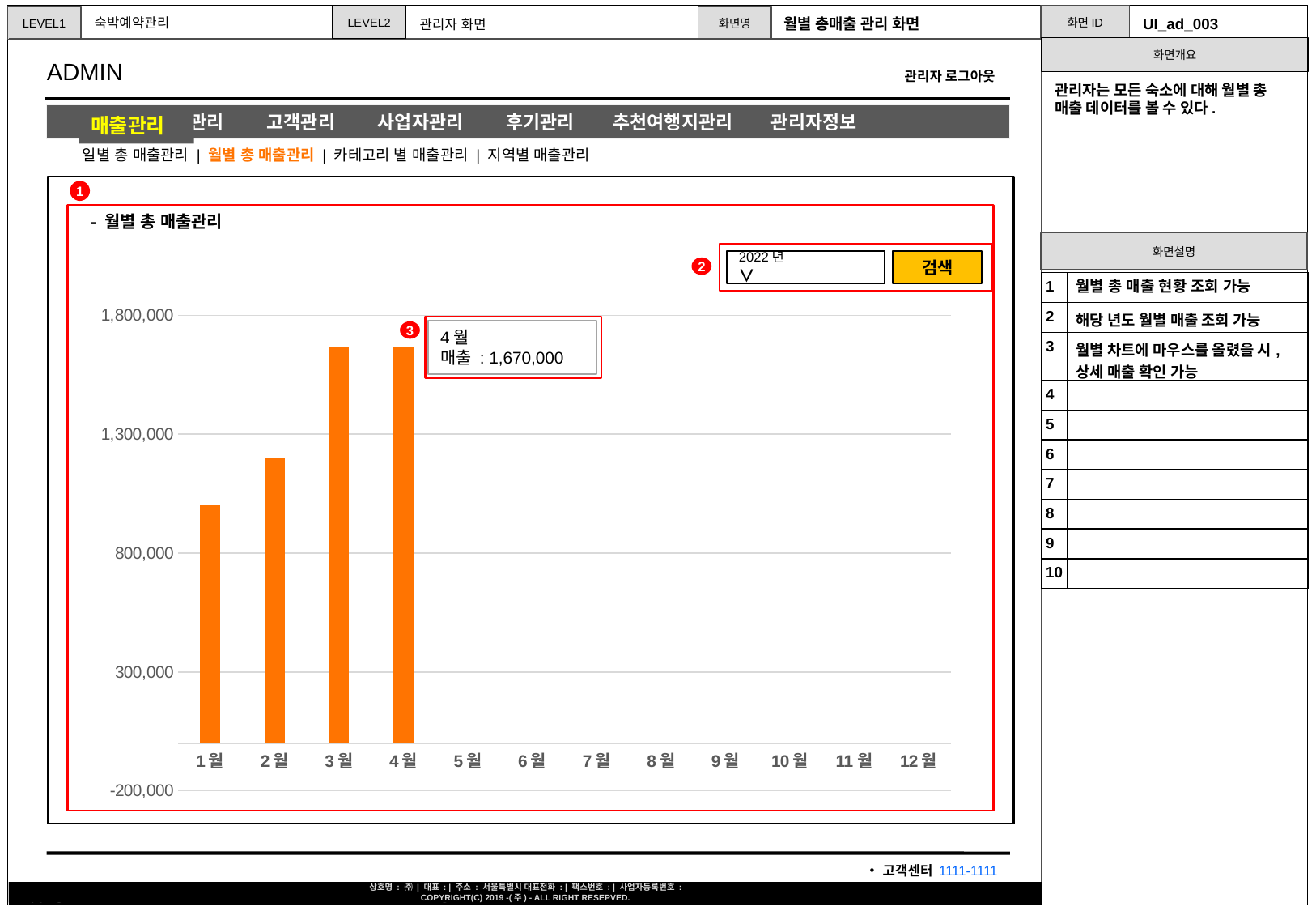

월별 총매출 관리 화면
UI_ad_003
숙박예약관리
관리자 화면
관리자는 모든 숙소에 대해 월별 총 매출 데이터를 볼 수 있다.
매출관리
일별 총 매출관리 | 월별 총 매출관리 | 카테고리 별 매출관리 | 지역별 매출관리

1
- 월별 총 매출관리

검색
2022년                    ∨
2
| 1 | 월별 총 매출 현황 조회 가능 |
| --- | --- |
| 2 | 해당 년도 월별 매출 조회 가능 |
| 3 | 월별 차트에 마우스를 올렸을 시, 상세 매출 확인 가능 |
| 4 |  |
| 5 |  |
| 6 |  |
| 7 |  |
| 8 |  |
| 9 |  |
| 10 |  |

### Chart

| Category | 월별 매출 |
|---|---|
| 1월 | 1000000.0 |
| 2월 | 1200000.0 |
| 3월 | 1670000.0 |
| 4월 | 1670000.0 |
| 5월 | None |
| 6월 | None |
| 7월 | None |
| 8월 | None |
| 9월 | None |
| 10월 | None |
| 11월 | None |
| 12월 | None |
4월
매출 : 1,670,000
3